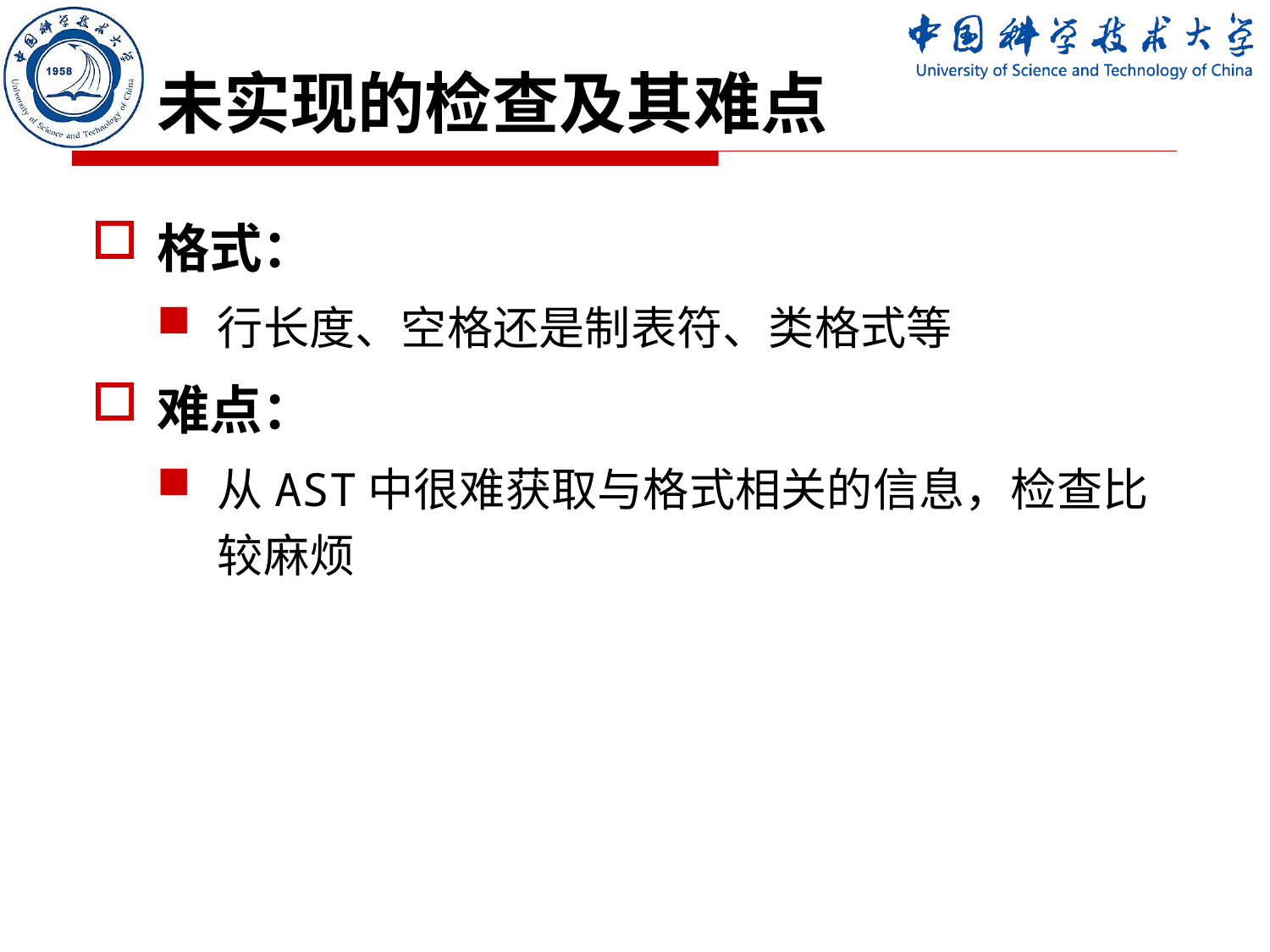

# 未实现的检查及其难点
格式：
行长度、空格还是制表符、类格式等
难点：
从AST中很难获取与格式相关的信息，检查比较麻烦

55